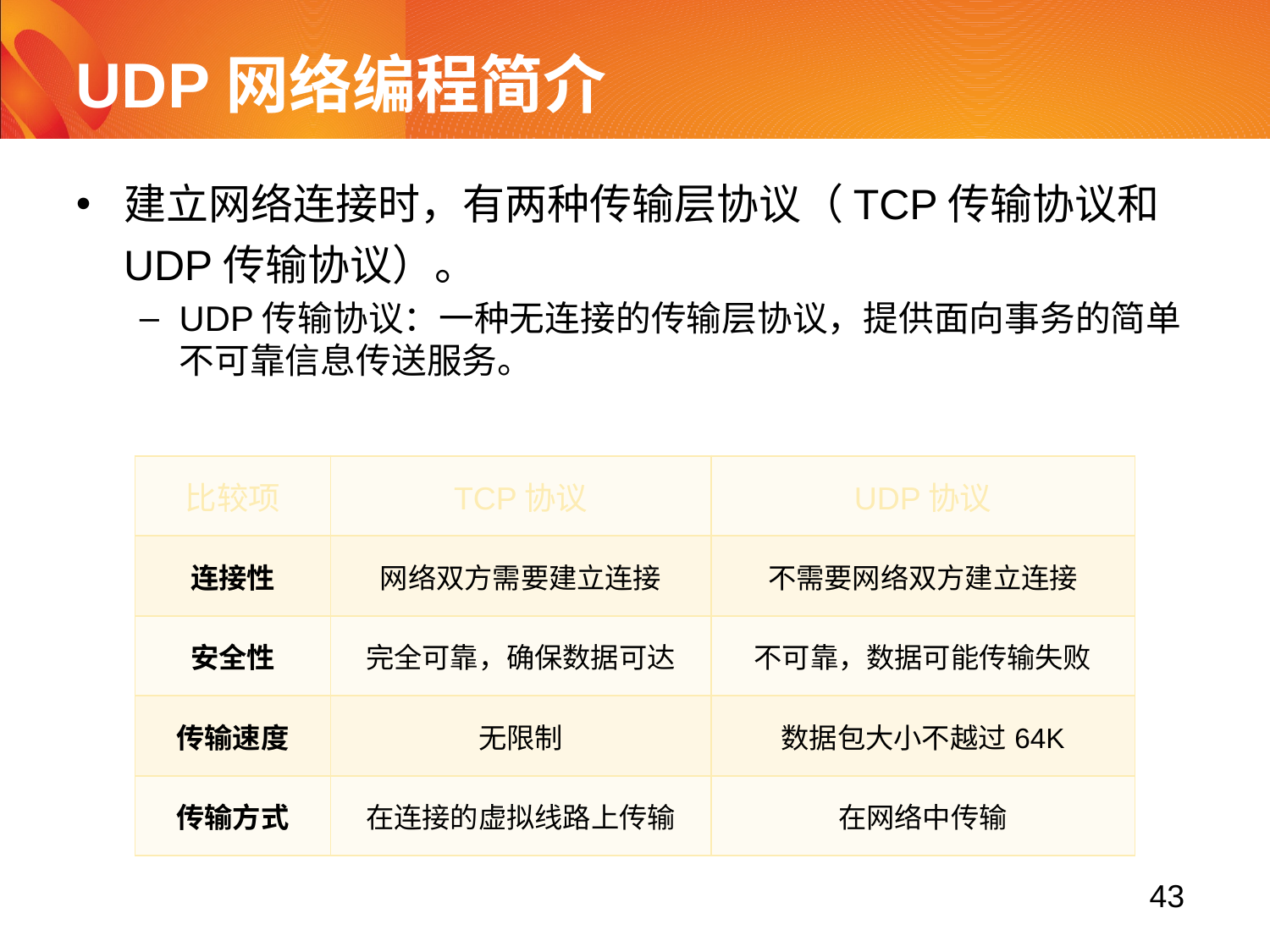

# UDP网络编程简介
建立网络连接时，有两种传输层协议（TCP传输协议和UDP传输协议）。
UDP传输协议：一种无连接的传输层协议，提供面向事务的简单不可靠信息传送服务。

| 比较项 | TCP协议 | UDP协议 |
| --- | --- | --- |
| 连接性 | 网络双方需要建立连接 | 不需要网络双方建立连接 |
| 安全性 | 完全可靠，确保数据可达 | 不可靠，数据可能传输失败 |
| 传输速度 | 无限制 | 数据包大小不越过64K |
| 传输方式 | 在连接的虚拟线路上传输 | 在网络中传输 |